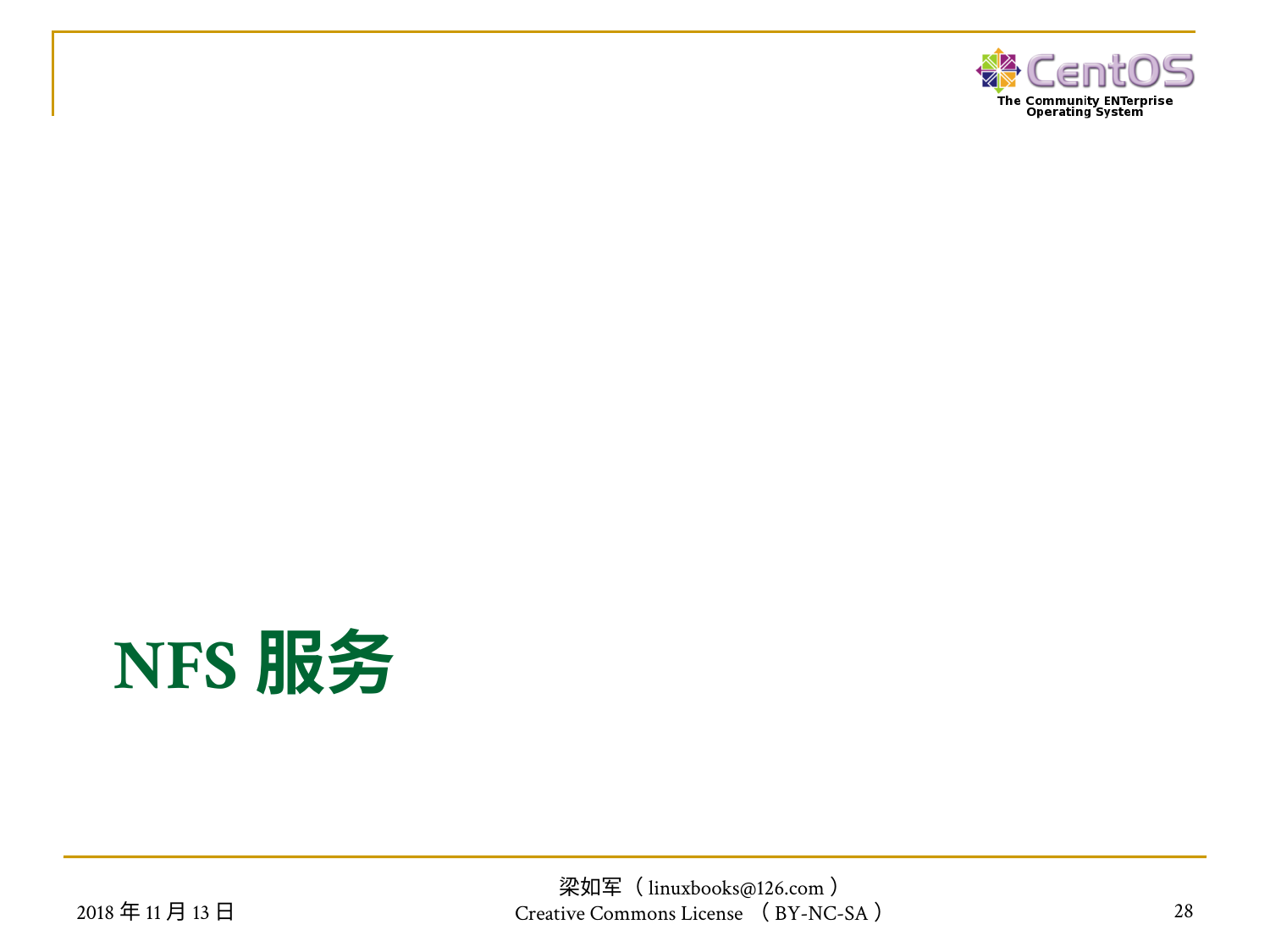

# NFS服务
2018年11月13日
28
梁如军（linuxbooks@126.com）
Creative Commons License（BY-NC-SA）